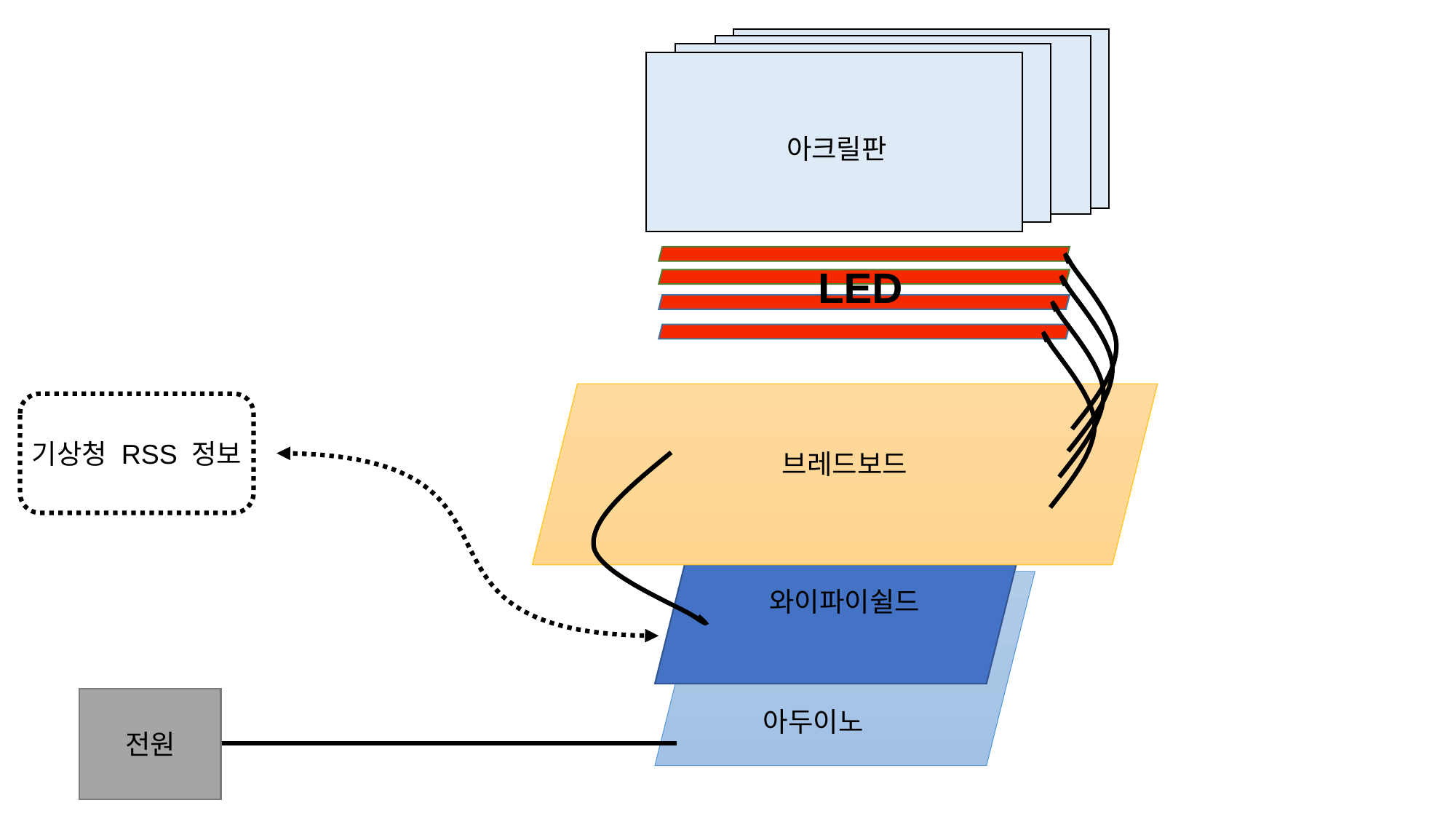

아크릴판

LED

기상청 RSS 정보
브레드보드

와이파이쉴드
전원
아두이노